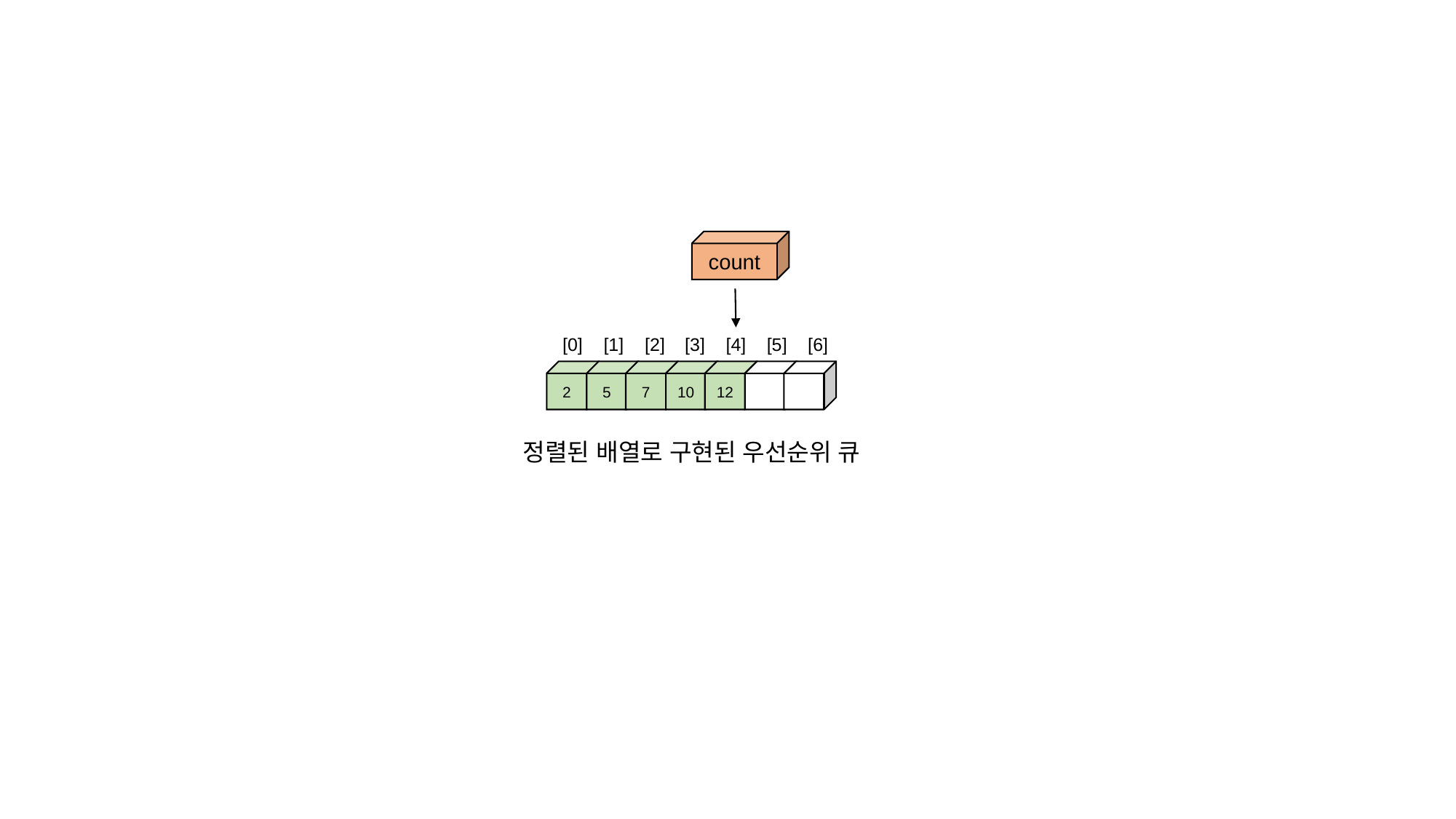

count
[0]
[1]
[2]
[3]
[4]
[5]
[6]
2
5
7
10
12

정렬된 배열로 구현된 우선순위 큐